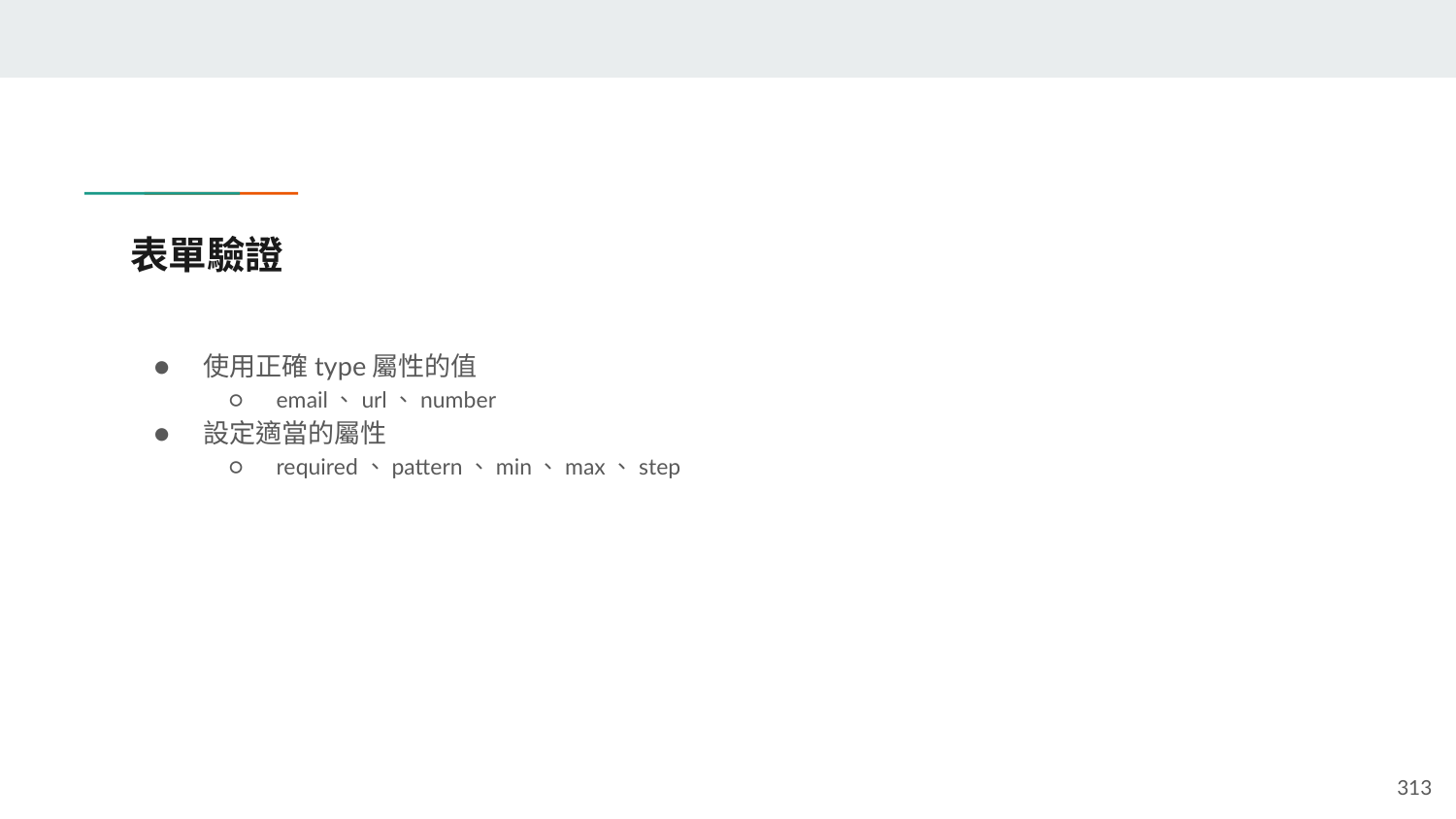

# 表單驗證
使用正確type屬性的值
email、url、number
設定適當的屬性
required、pattern、min、max、step

313